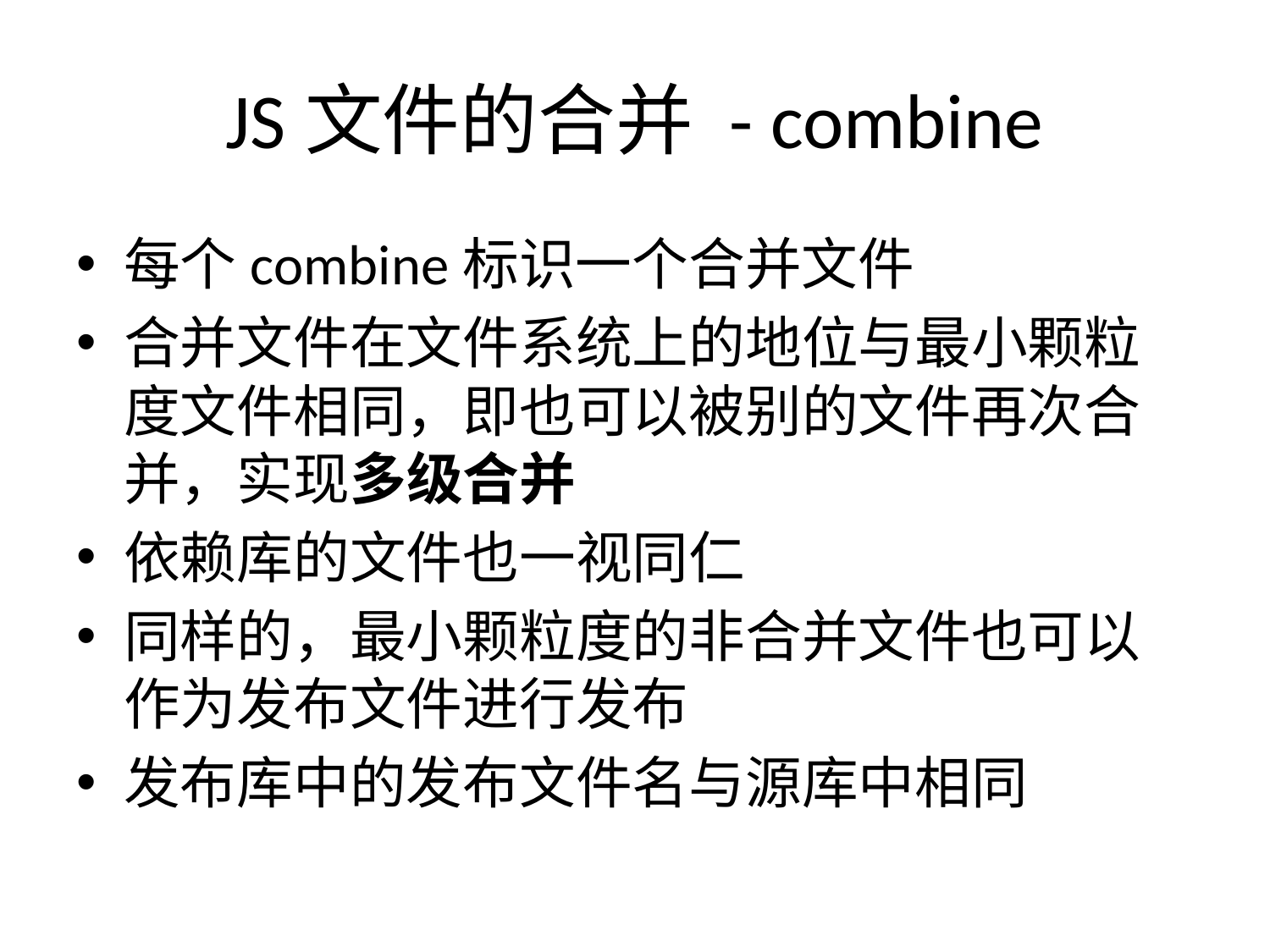

# JS文件的合并 - combine
每个combine标识一个合并文件
合并文件在文件系统上的地位与最小颗粒度文件相同，即也可以被别的文件再次合并，实现多级合并
依赖库的文件也一视同仁
同样的，最小颗粒度的非合并文件也可以作为发布文件进行发布
发布库中的发布文件名与源库中相同